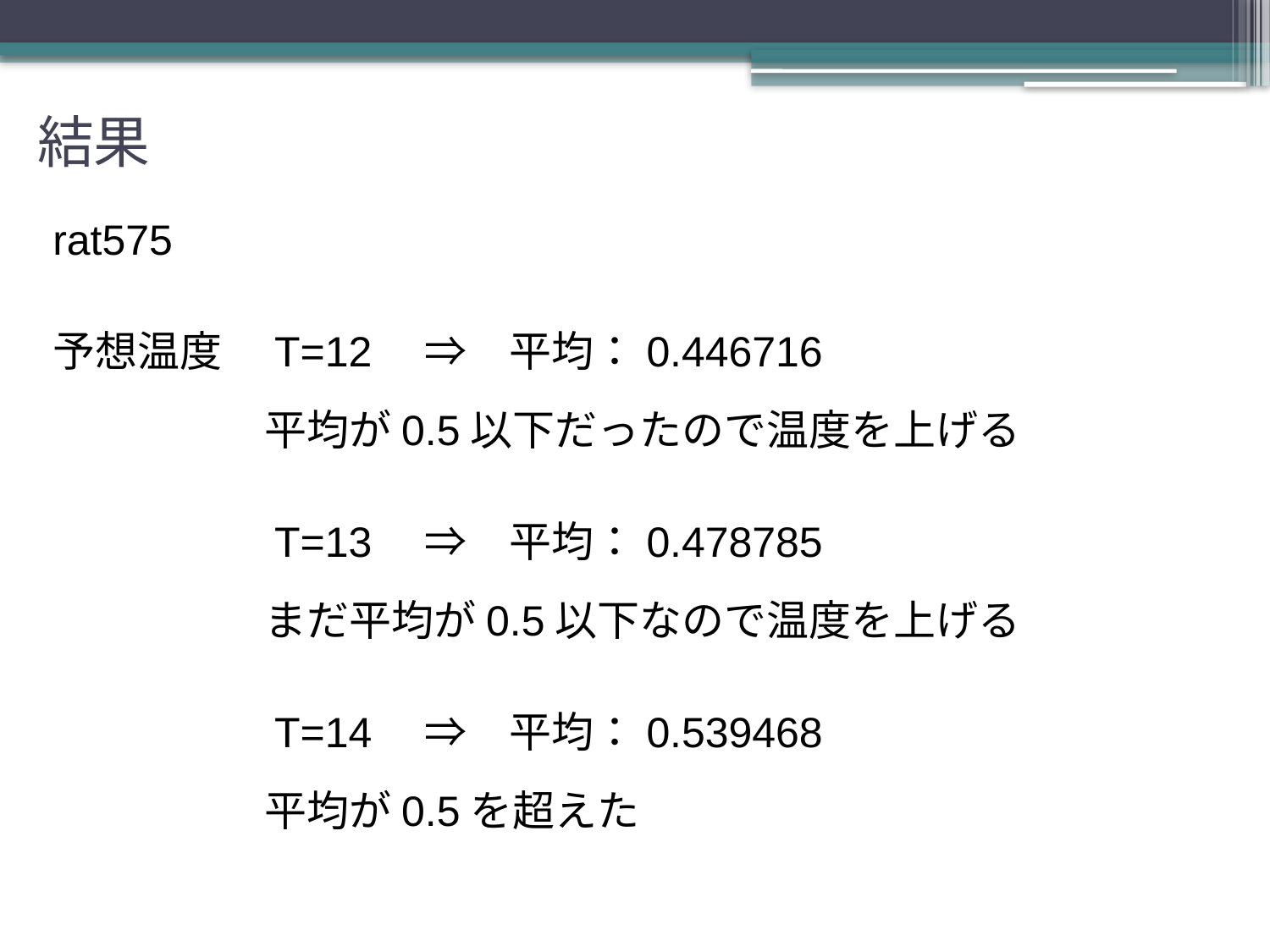

# 結果
rat575

予想温度　T=12　⇒　平均：0.446716

　　　　　平均が0.5以下だったので温度を上げる

　　　　　T=13　⇒　平均：0.478785

　　　　　まだ平均が0.5以下なので温度を上げる

　　　　　T=14　⇒　平均：0.539468

　　　　　平均が0.5を超えた